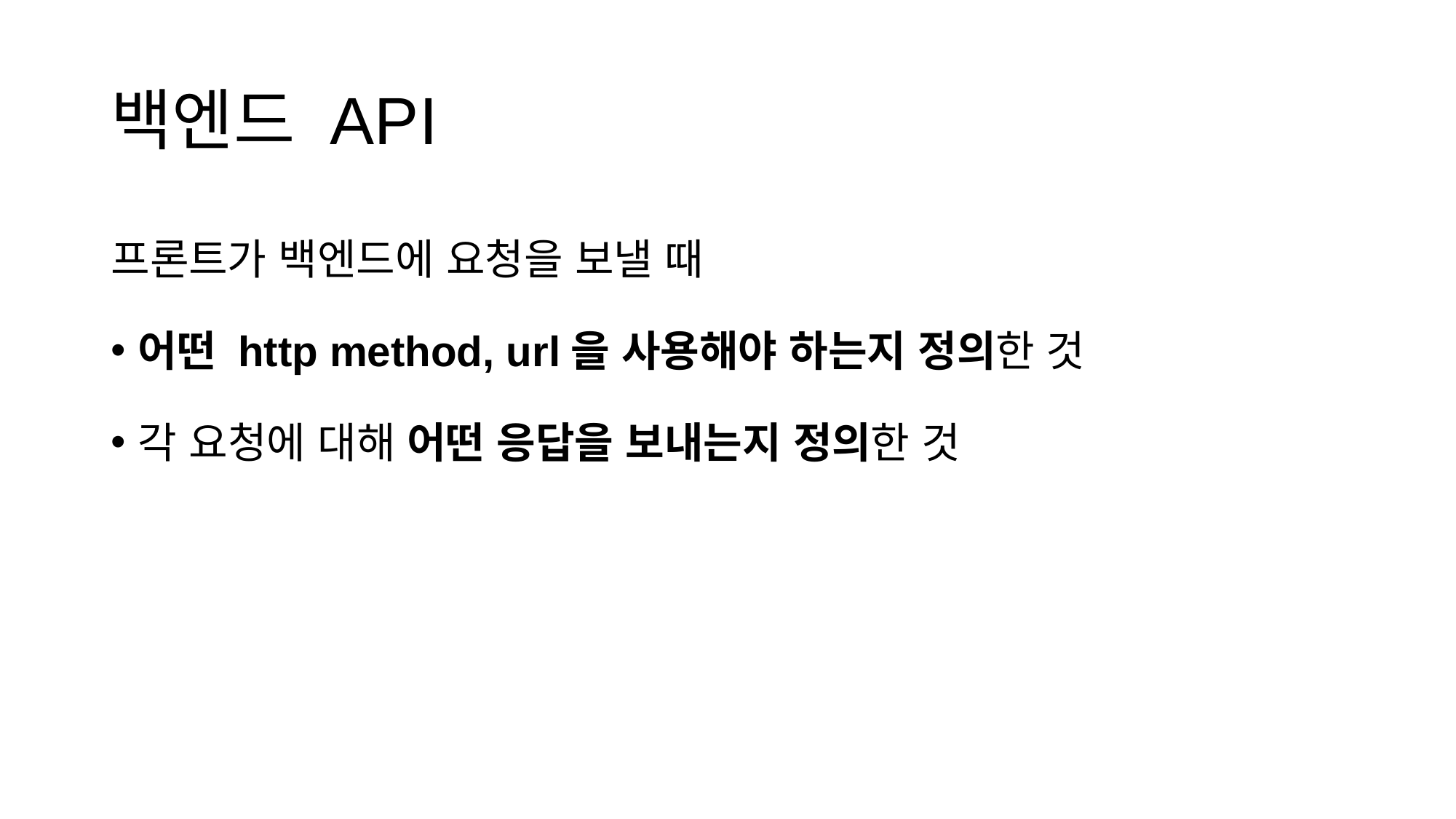

# 백엔드 API
프론트가 백엔드에 요청을 보낼 때
어떤 http method, url을 사용해야 하는지 정의한 것
각 요청에 대해 어떤 응답을 보내는지 정의한 것